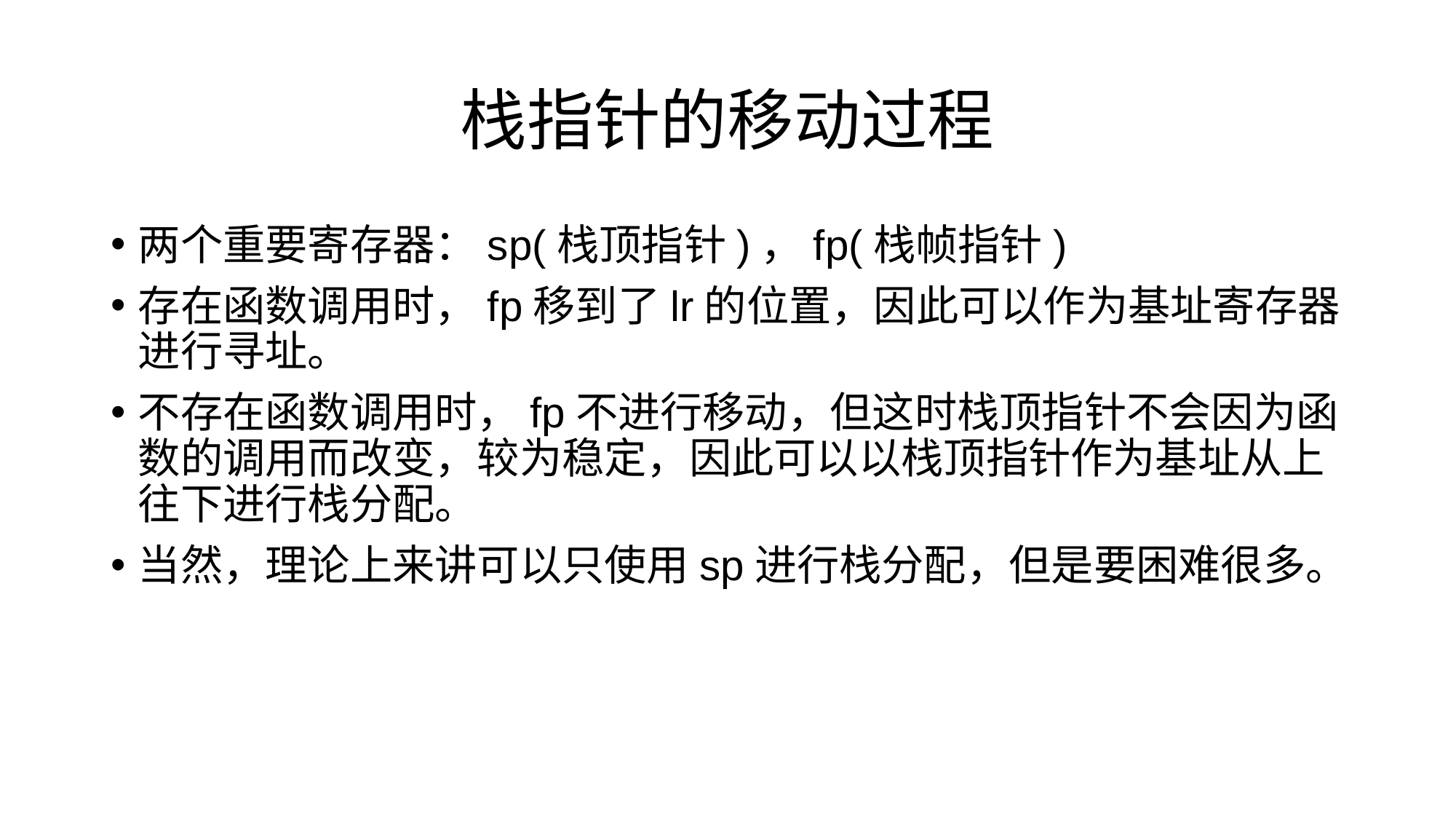

# 栈指针的移动过程
两个重要寄存器：sp(栈顶指针)，fp(栈帧指针)
存在函数调用时，fp移到了lr的位置，因此可以作为基址寄存器进行寻址。
不存在函数调用时，fp不进行移动，但这时栈顶指针不会因为函数的调用而改变，较为稳定，因此可以以栈顶指针作为基址从上往下进行栈分配。
当然，理论上来讲可以只使用sp进行栈分配，但是要困难很多。